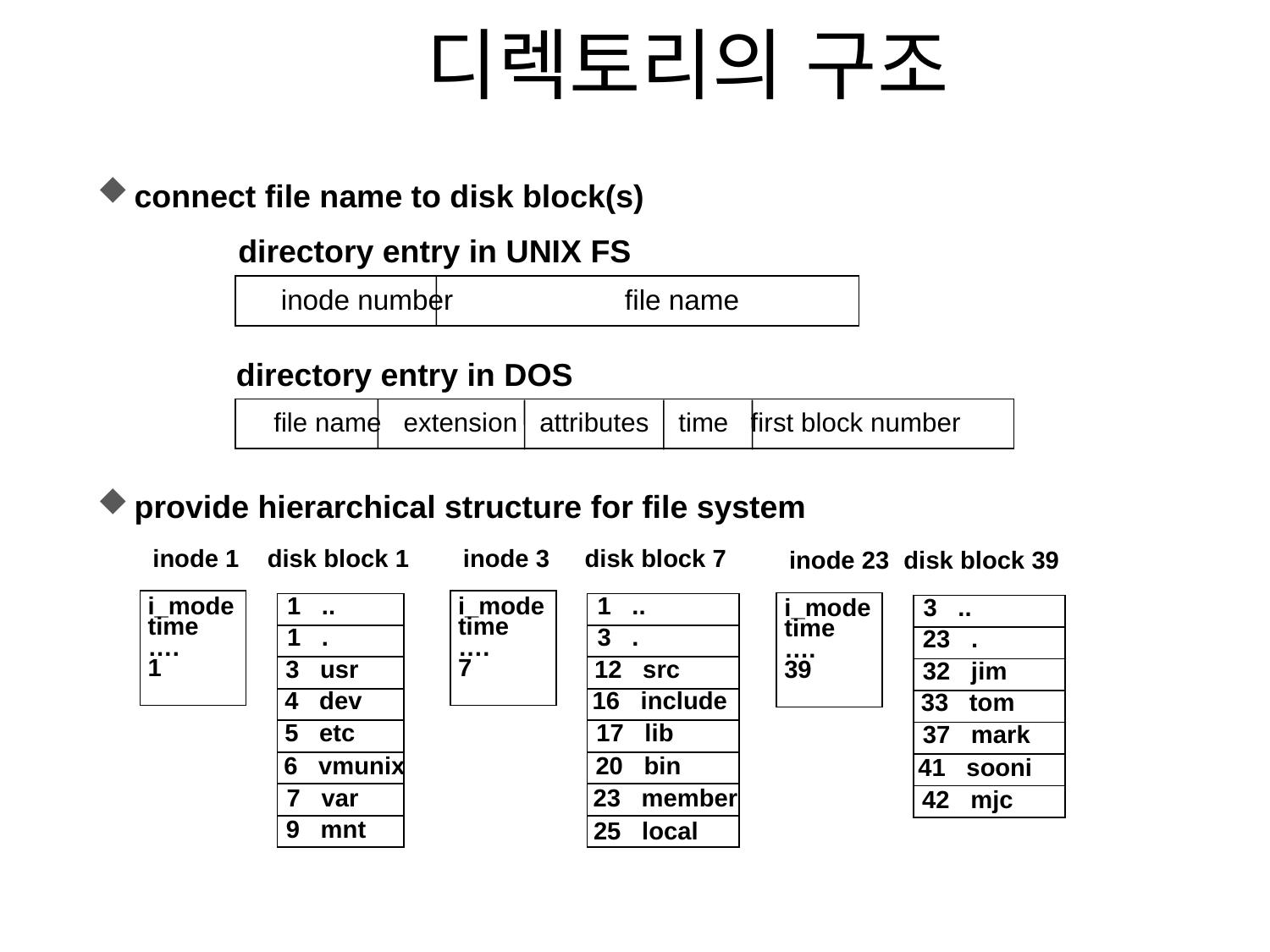

# 디렉토리의 구조
connect file name to disk block(s)

provide hierarchical structure for file system
directory entry in UNIX FS

inode number                      file name

directory entry in DOS

file name   extension   attributes    time   first block number

inode 1
disk block 1
inode 3
 disk block 7
inode 23
disk block 39

i_mode
time
….
1
1   ..
i_mode
time
….
7
1   ..

i_mode
time
….
39
3   ..

1   .
3   .

23   .

3   usr
12   src

32   jim

4   dev
16   include

33   tom

5   etc
17   lib

37   mark

6   vmunix

20   bin

41   sooni

7   var

23   member

42   mjc

9   mnt

25   local